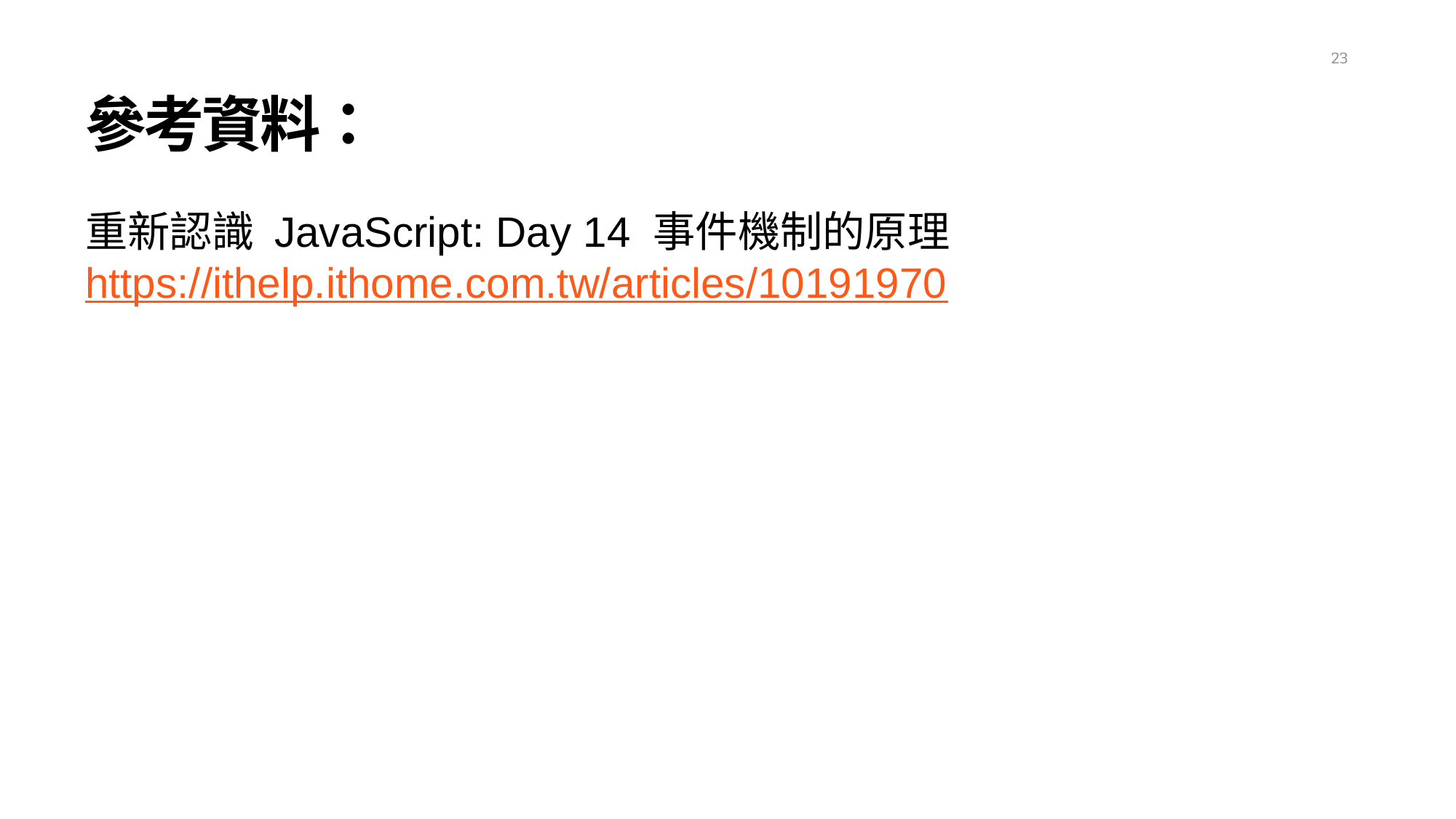

23
參考資料：
重新認識 JavaScript: Day 14 事件機制的原理
https://ithelp.ithome.com.tw/articles/10191970